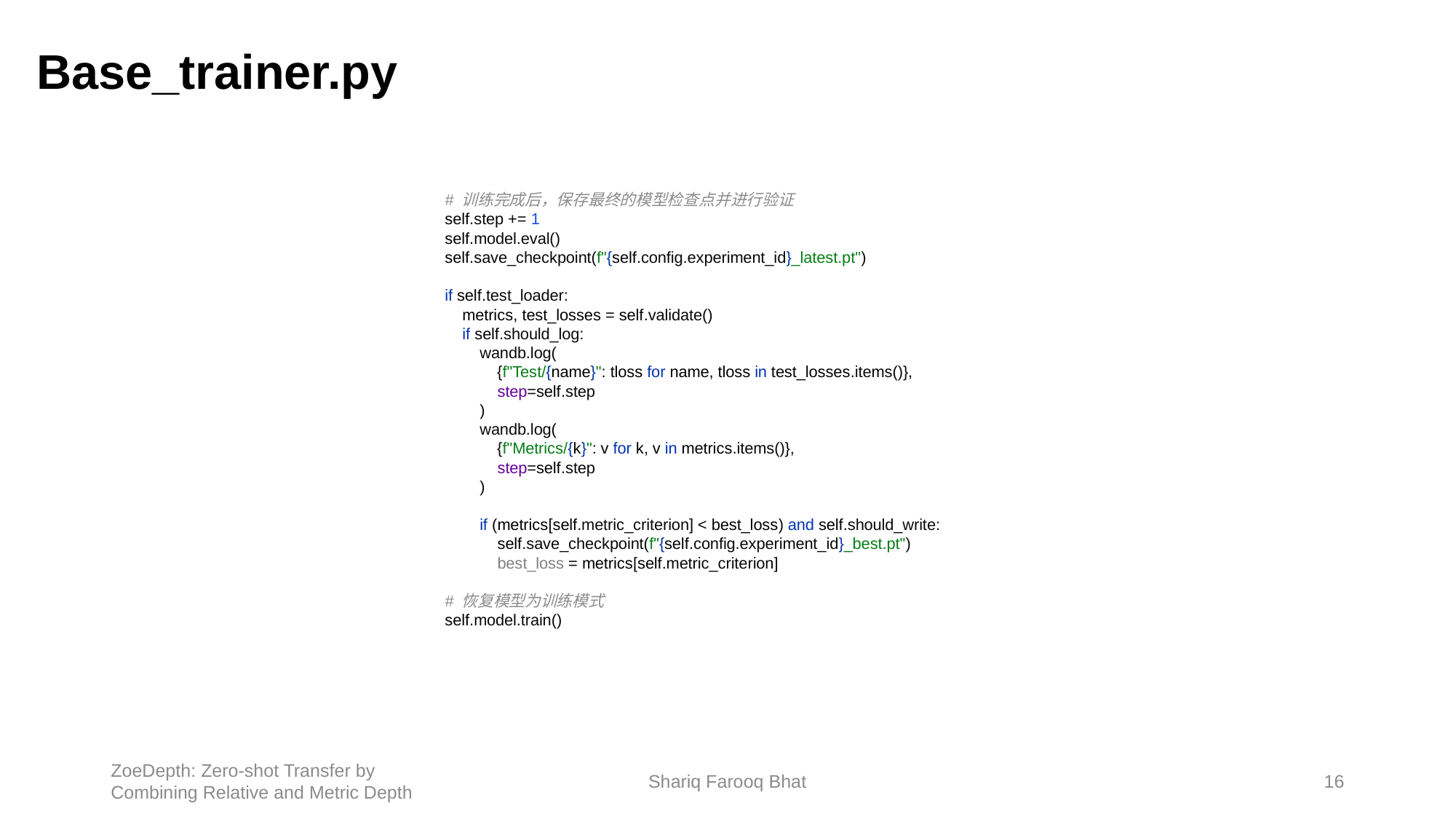

Base_trainer.py
# 训练完成后，保存最终的模型检查点并进行验证 self.step += 1 self.model.eval() self.save_checkpoint(f"{self.config.experiment_id}_latest.pt") if self.test_loader: metrics, test_losses = self.validate() if self.should_log: wandb.log( {f"Test/{name}": tloss for name, tloss in test_losses.items()}, step=self.step ) wandb.log( {f"Metrics/{k}": v for k, v in metrics.items()}, step=self.step ) if (metrics[self.metric_criterion] < best_loss) and self.should_write: self.save_checkpoint(f"{self.config.experiment_id}_best.pt") best_loss = metrics[self.metric_criterion] # 恢复模型为训练模式 self.model.train()
ZoeDepth: Zero-shot Transfer by Combining Relative and Metric Depth
Shariq Farooq Bhat
16